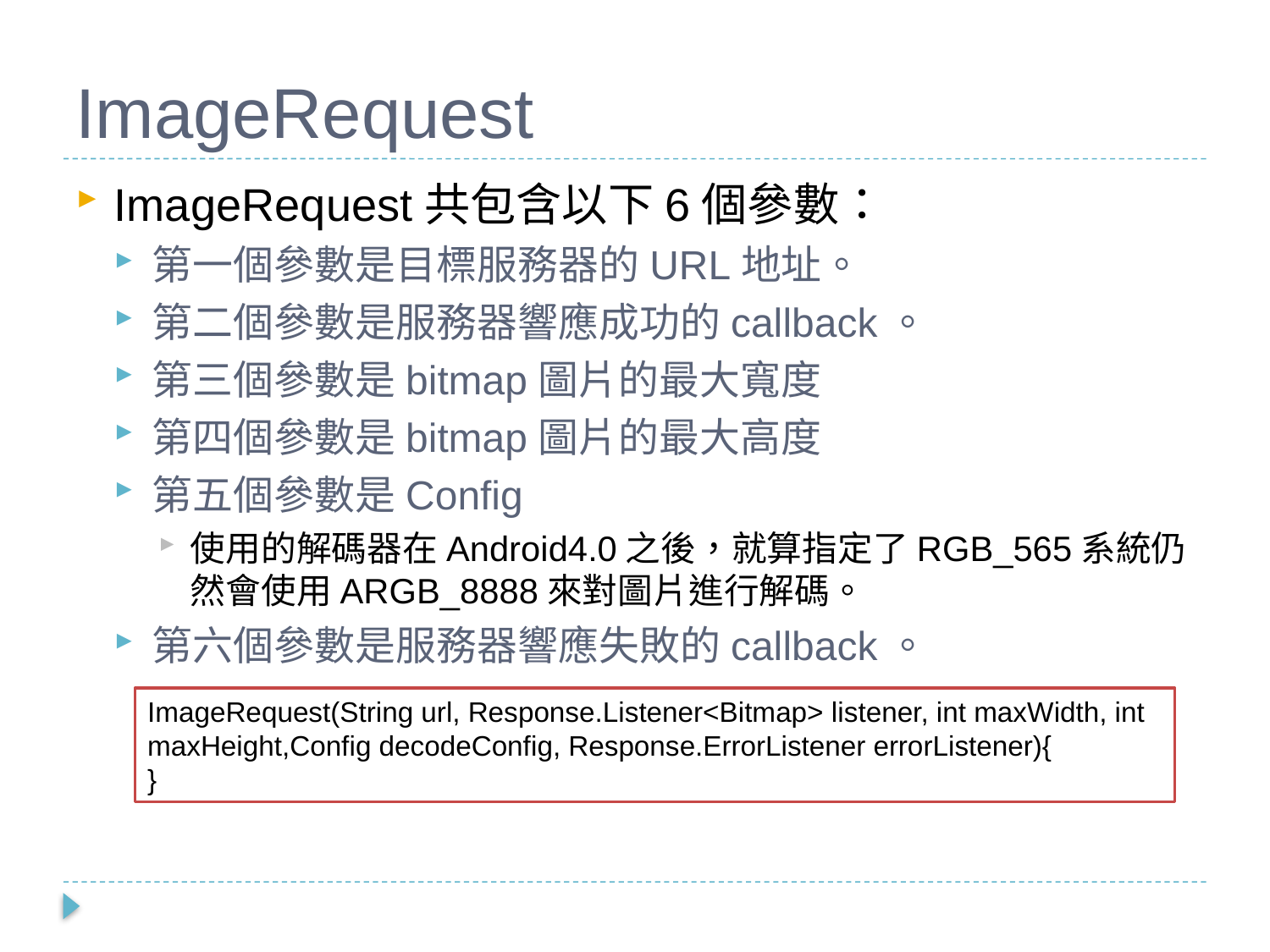

# ImageRequest
ImageRequest共包含以下6個參數：
第一個參數是目標服務器的URL地址。
第二個參數是服務器響應成功的callback。
第三個參數是bitmap圖片的最大寬度
第四個參數是bitmap圖片的最大高度
第五個參數是Config
使用的解碼器在Android4.0之後，就算指定了RGB_565系統仍然會使用ARGB_8888來對圖片進行解碼。
第六個參數是服務器響應失敗的callback。

ImageRequest(String url, Response.Listener<Bitmap> listener, int maxWidth, int maxHeight,Config decodeConfig, Response.ErrorListener errorListener){
}